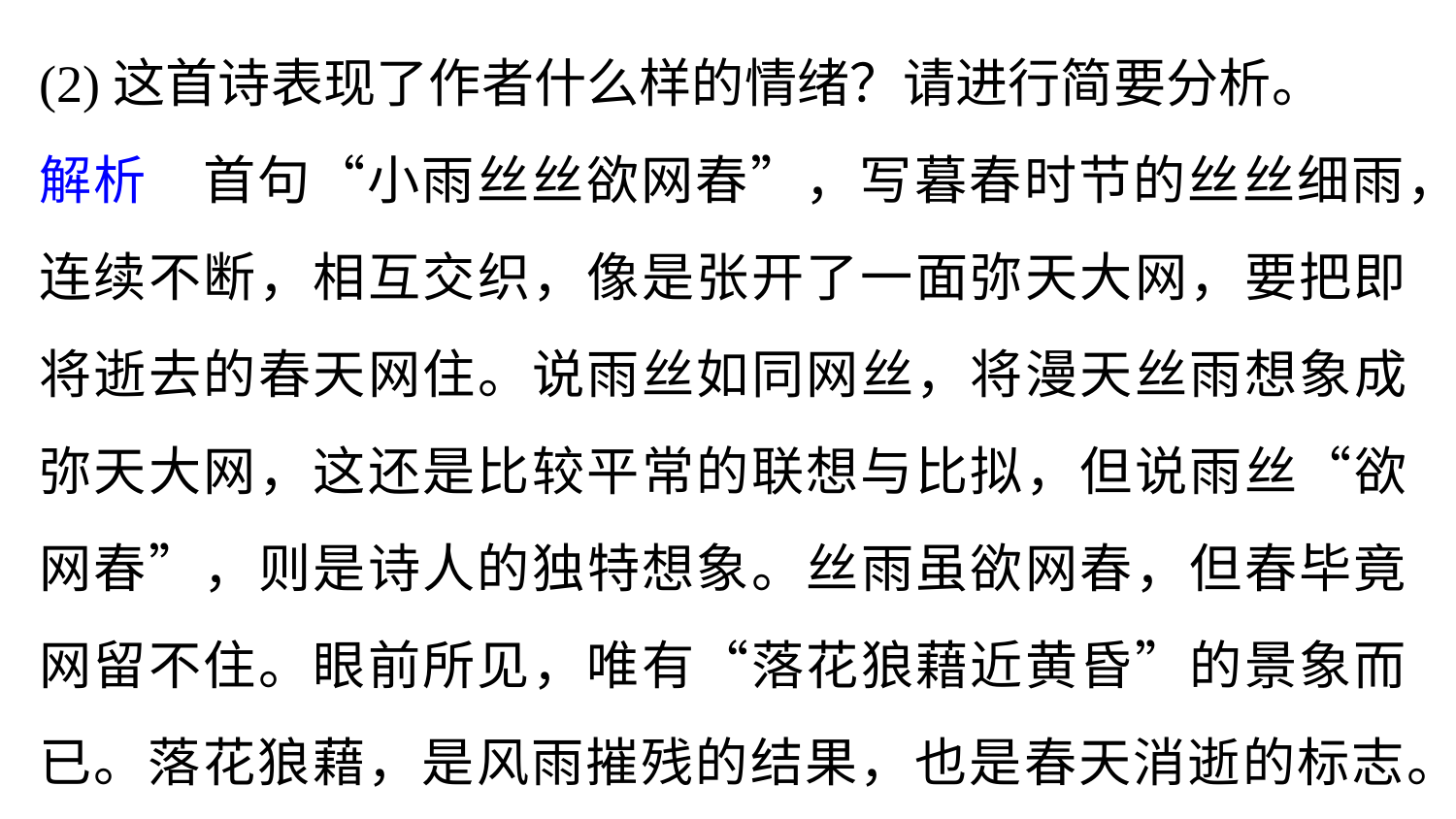

(2)这首诗表现了作者什么样的情绪？请进行简要分析。
解析　首句“小雨丝丝欲网春”，写暮春时节的丝丝细雨，连续不断，相互交织，像是张开了一面弥天大网，要把即将逝去的春天网住。说雨丝如同网丝，将漫天丝雨想象成弥天大网，这还是比较平常的联想与比拟，但说雨丝“欲网春”，则是诗人的独特想象。丝雨虽欲网春，但春毕竟网留不住。眼前所见，唯有“落花狼藉近黄昏”的景象而已。落花狼藉，是风雨摧残的结果，也是春天消逝的标志。春残，加上日暮，